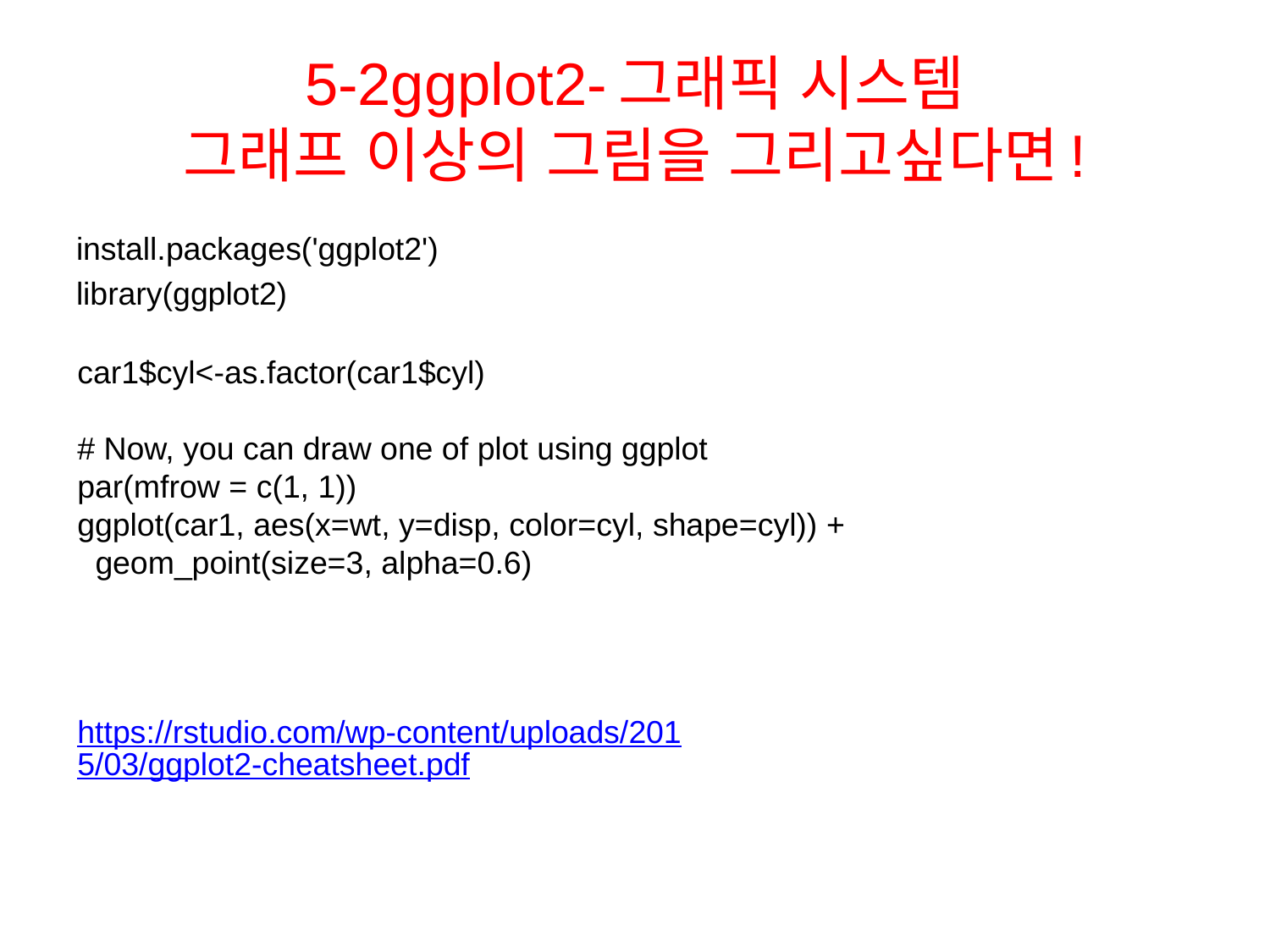

# 5-2ggplot2-그래픽 시스템 그래프 이상의 그림을 그리고싶다면!
install.packages('ggplot2')
library(ggplot2)
car1$cyl<-as.factor(car1$cyl)

# Now, you can draw one of plot using ggplot
par(mfrow = c(1, 1))
ggplot(car1, aes(x=wt, y=disp, color=cyl, shape=cyl)) +
  geom_point(size=3, alpha=0.6)
https://rstudio.com/wp-content/uploads/2015/03/ggplot2-cheatsheet.pdf